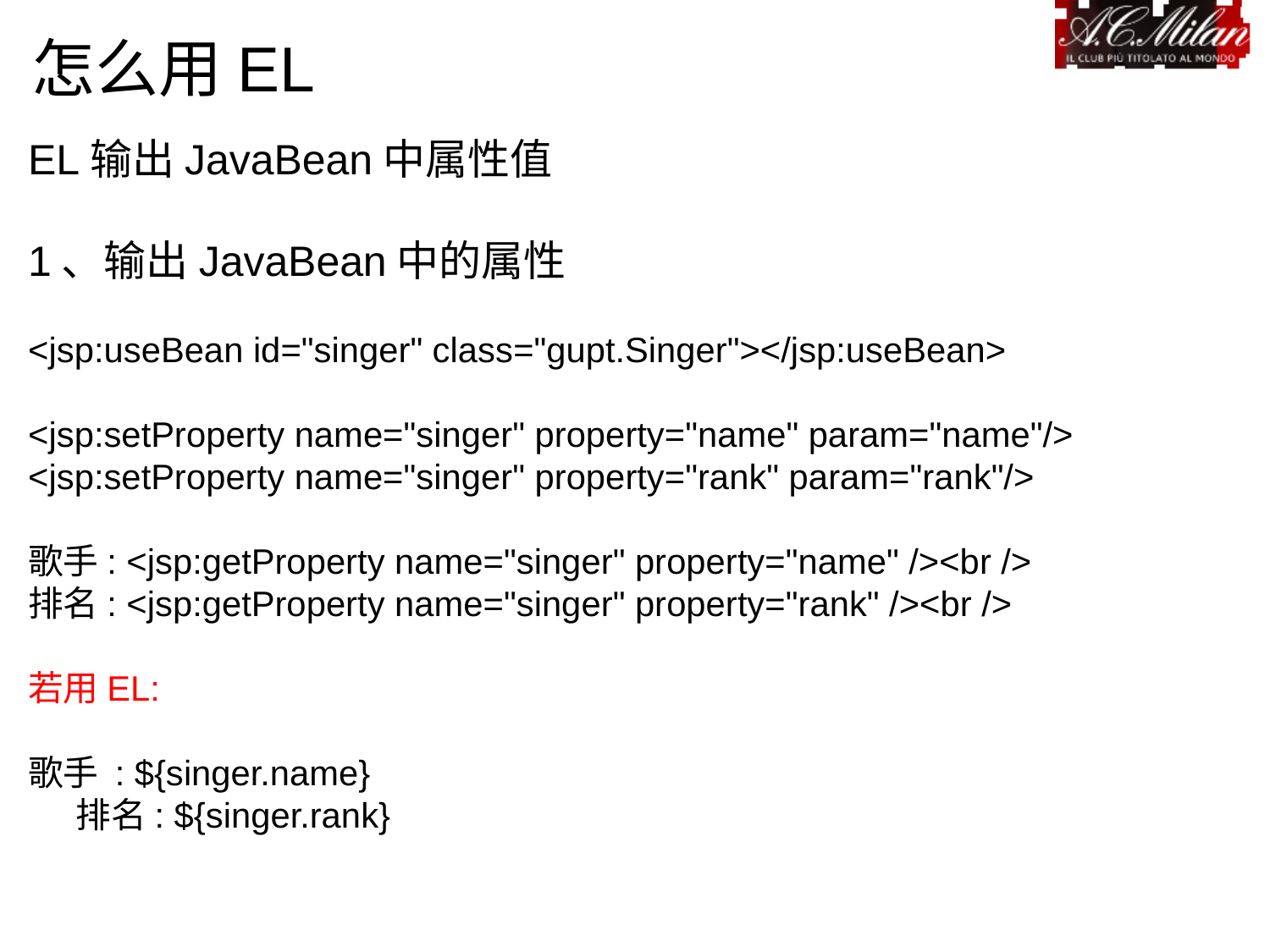

怎么用EL
EL输出JavaBean中属性值

1、输出JavaBean中的属性

<jsp:useBean id="singer" class="gupt.Singer"></jsp:useBean>

<jsp:setProperty name="singer" property="name" param="name"/>
<jsp:setProperty name="singer" property="rank" param="rank"/>

歌手: <jsp:getProperty name="singer" property="name" /><br />
排名: <jsp:getProperty name="singer" property="rank" /><br />

若用EL:

歌手 : ${singer.name}
     排名: ${singer.rank}